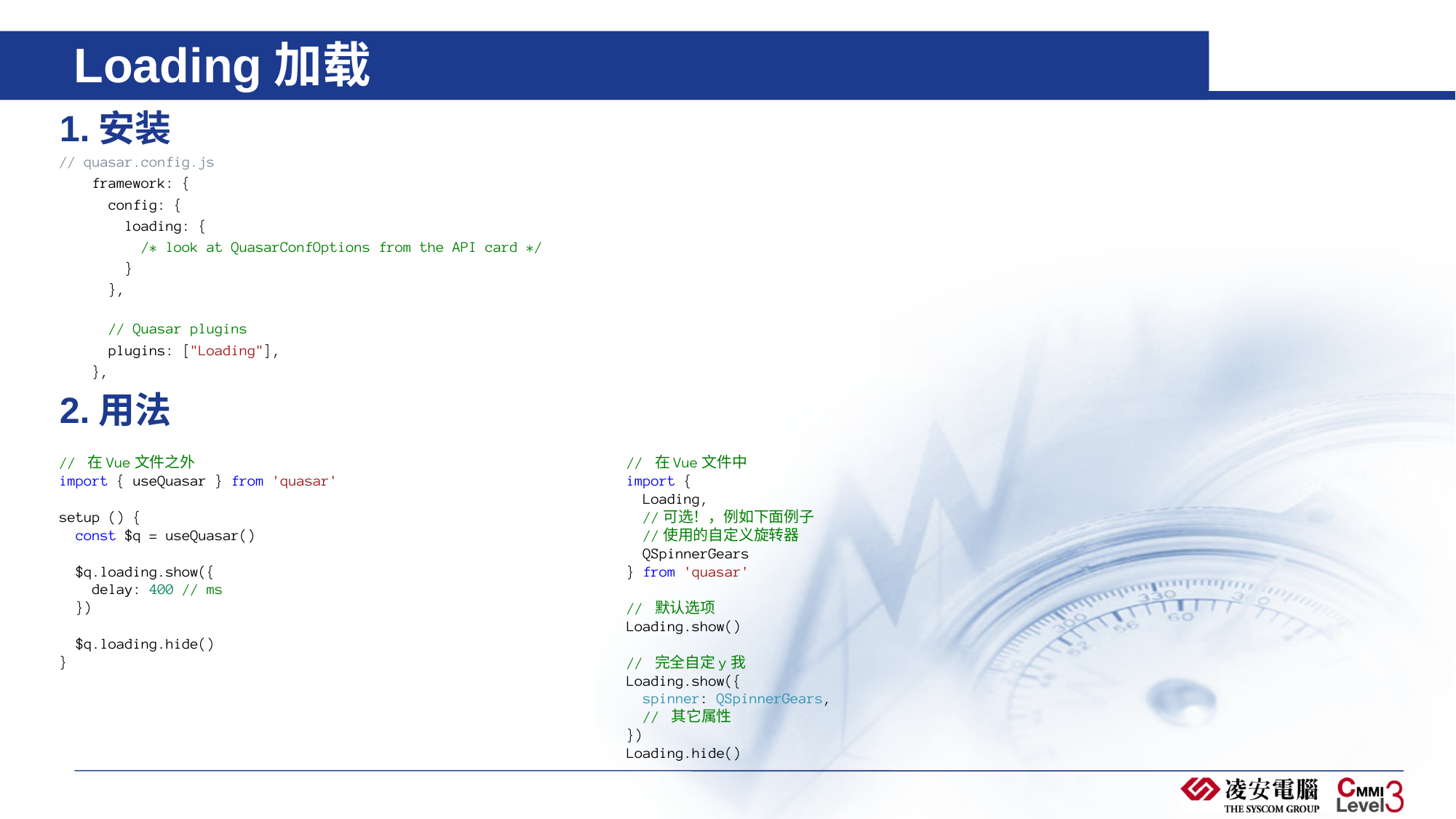

# Loading加载
1.安装
// quasar.config.js
    framework: {
      config: {
        loading: {
          /* look at QuasarConfOptions from the API card */
        }
      },
      // Quasar plugins
      plugins: ["Loading"],
    },
2.用法
// 在Vue文件之外
import { useQuasar } from 'quasar'
setup () {
  const $q = useQuasar()
  $q.loading.show({
    delay: 400 // ms
  })
  $q.loading.hide()
}
// 在Vue文件中
import {
  Loading,
  //可选！，例如下面例子
  //使用的自定义旋转器
  QSpinnerGears
} from 'quasar'
// 默认选项
Loading.show()
// 完全自定y我
Loading.show({
  spinner: QSpinnerGears,
  // 其它属性
})
Loading.hide()